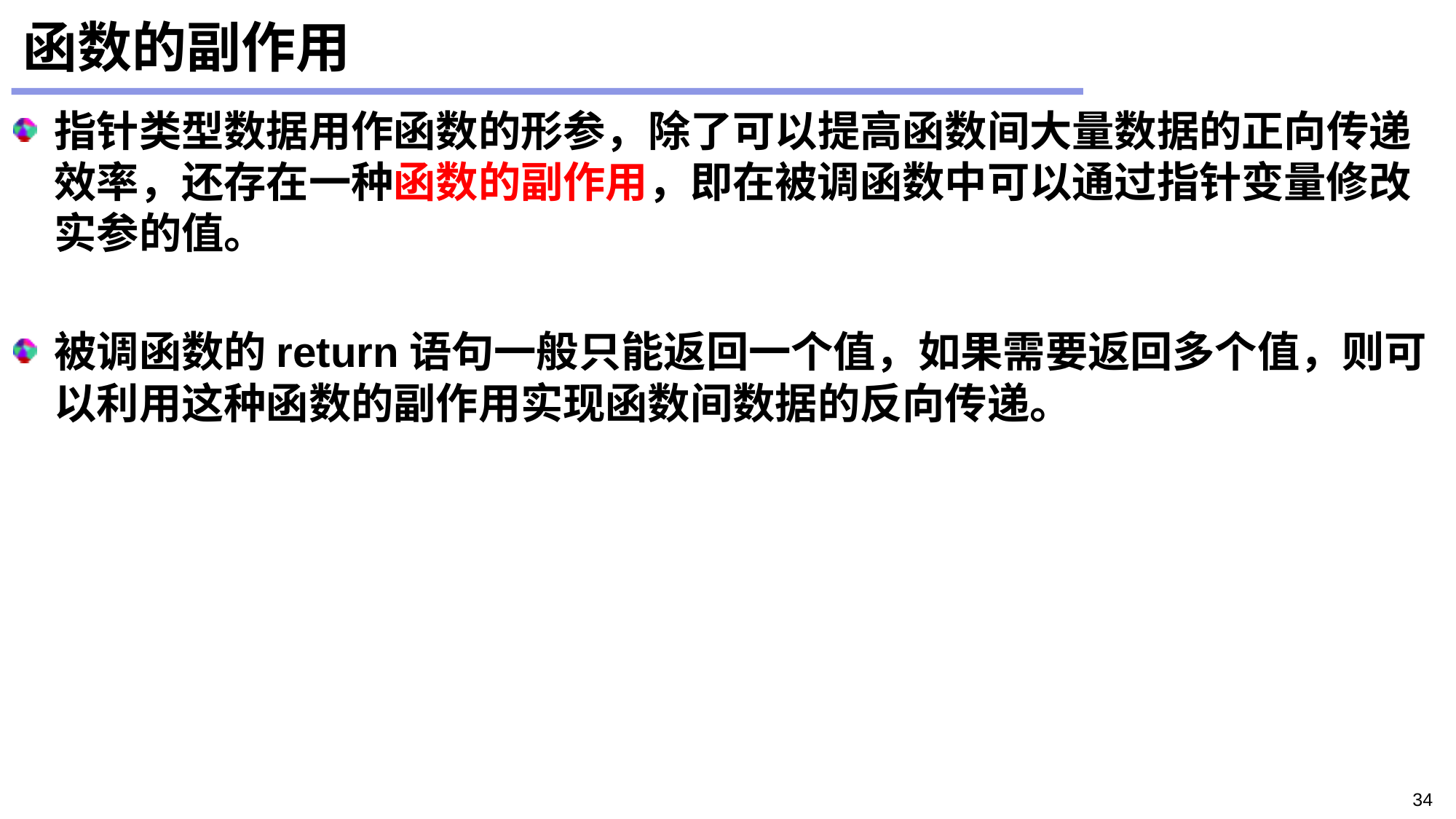

# 函数的副作用
指针类型数据用作函数的形参，除了可以提高函数间大量数据的正向传递效率，还存在一种函数的副作用，即在被调函数中可以通过指针变量修改实参的值。

被调函数的return语句一般只能返回一个值，如果需要返回多个值，则可以利用这种函数的副作用实现函数间数据的反向传递。
34